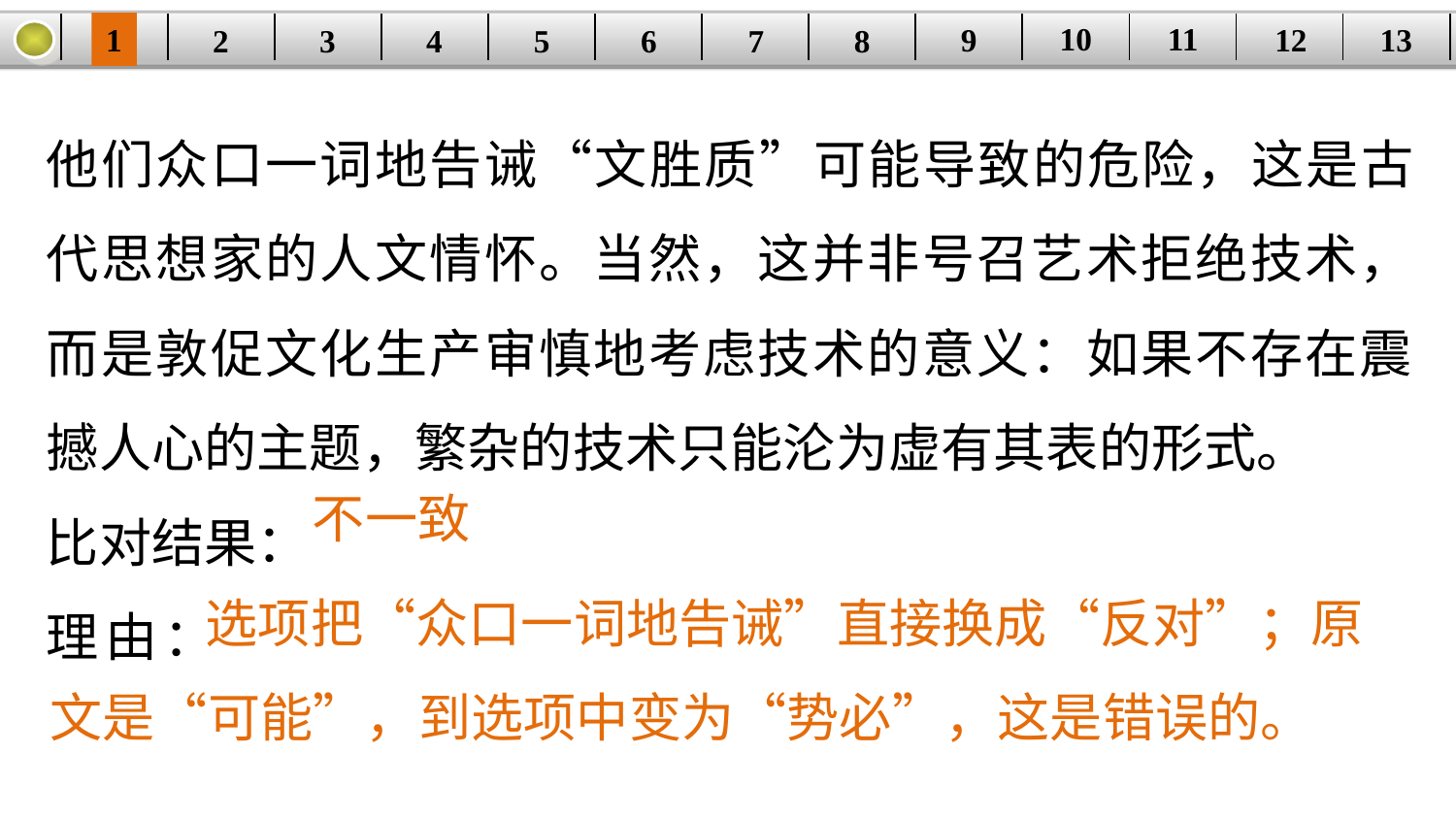

10

11
12
9
13
1
3
4
5
6
8
2
|  |  |  |  |  |  |  |  |  |  |  |  |  |
| --- | --- | --- | --- | --- | --- | --- | --- | --- | --- | --- | --- | --- |
7

他们众口一词地告诫“文胜质”可能导致的危险，这是古代思想家的人文情怀。当然，这并非号召艺术拒绝技术，而是敦促文化生产审慎地考虑技术的意义：如果不存在震撼人心的主题，繁杂的技术只能沦为虚有其表的形式。
比对结果：
理由：
不一致
            选项把“众口一词地告诫”直接换成“反对”；原文是“可能”，到选项中变为“势必”，这是错误的。